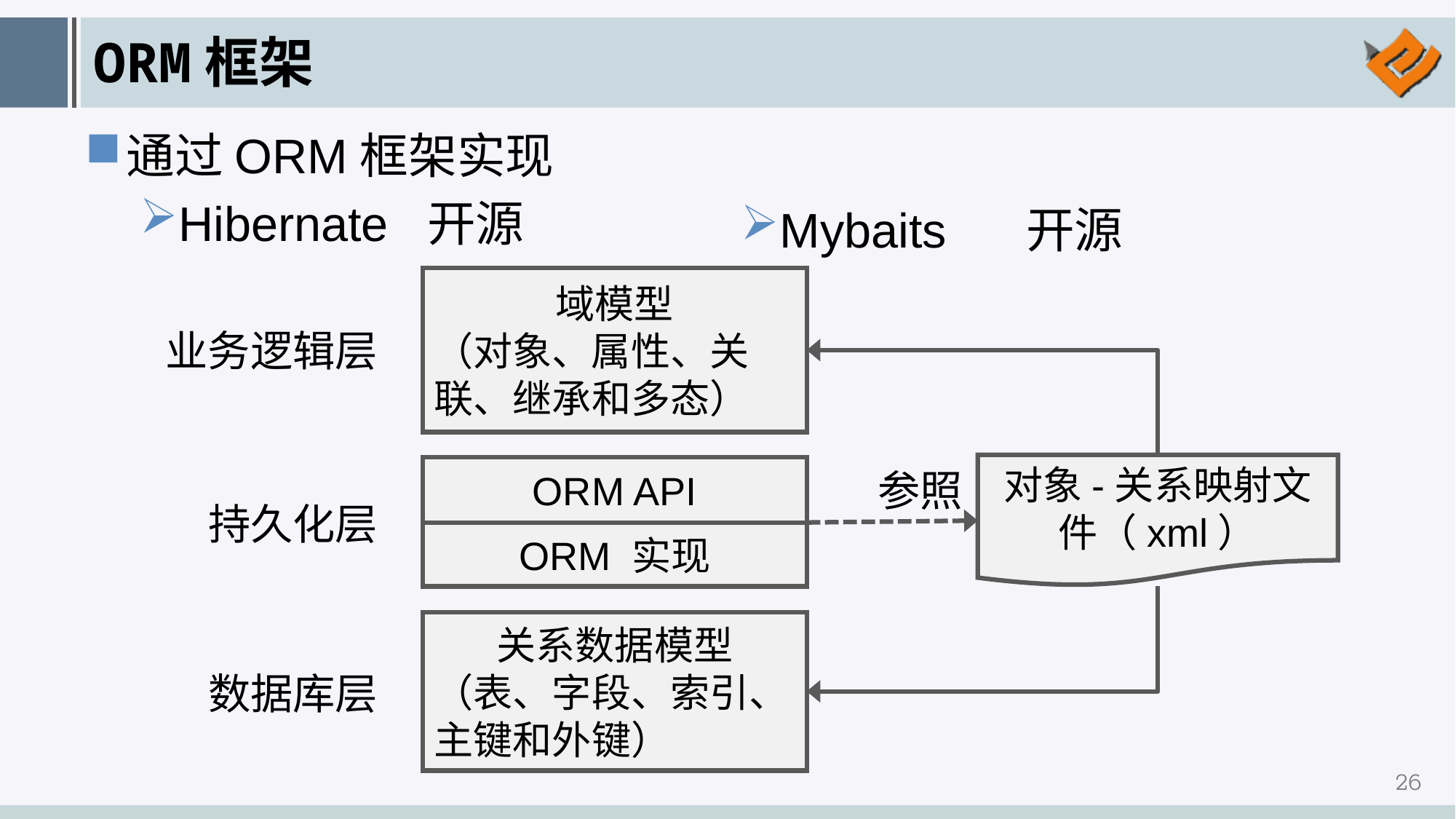

# ORM框架
通过ORM框架实现
Hibernate  开源
Mybaits     开源
域模型
（对象、属性、关联、继承和多态）
业务逻辑层
对象-关系映射文件（xml）
ORM API
ORM 实现
参照
持久化层
关系数据模型
（表、字段、索引、主键和外键）
数据库层